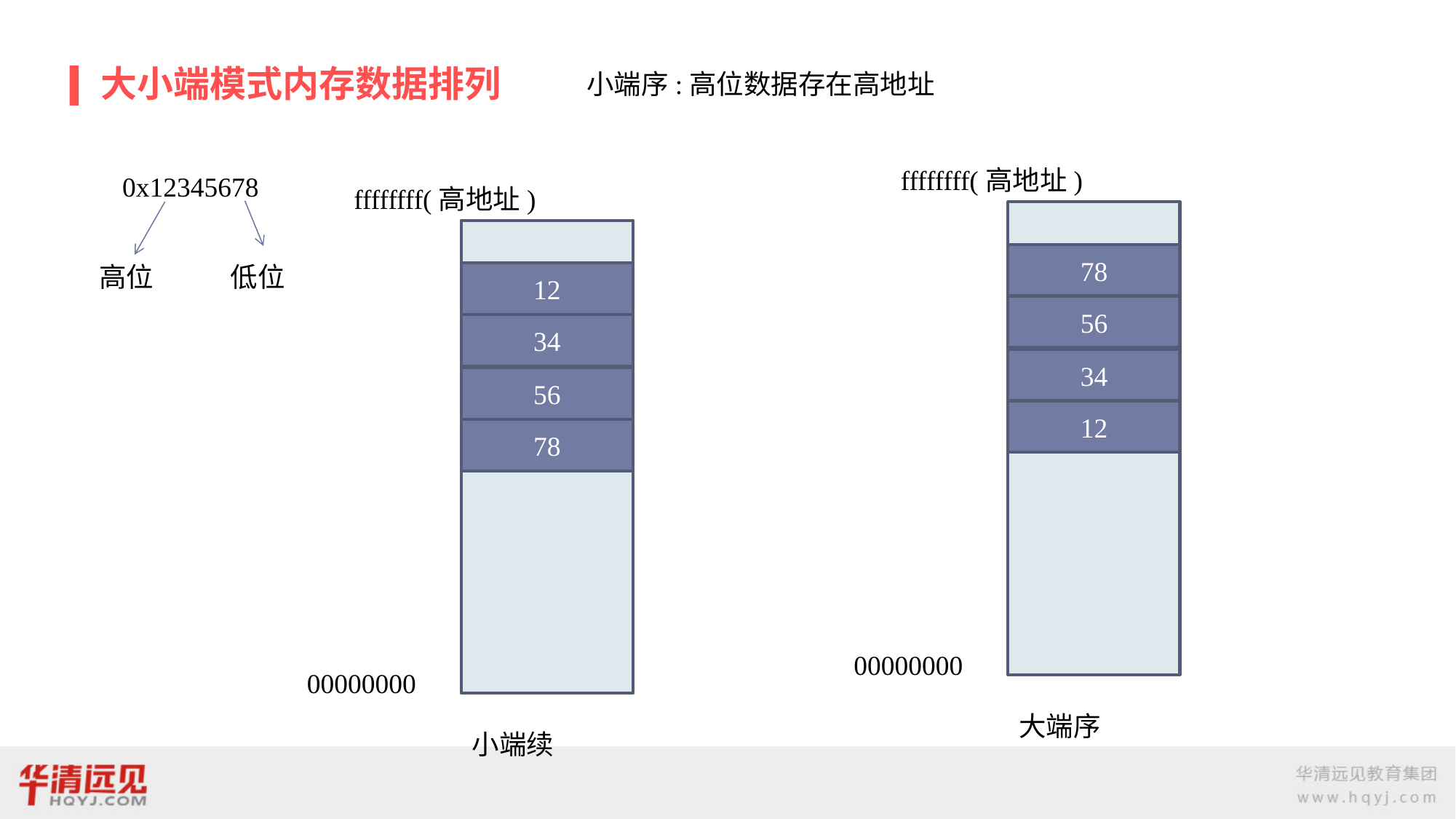

# 大小端模式内存数据排列
小端序:高位数据存在高地址
ffffffff(高地址)
0x12345678
ffffffff(高地址)

78
高位
低位
12
56
34
34
56
12
78
00000000
00000000
大端序
小端续
9